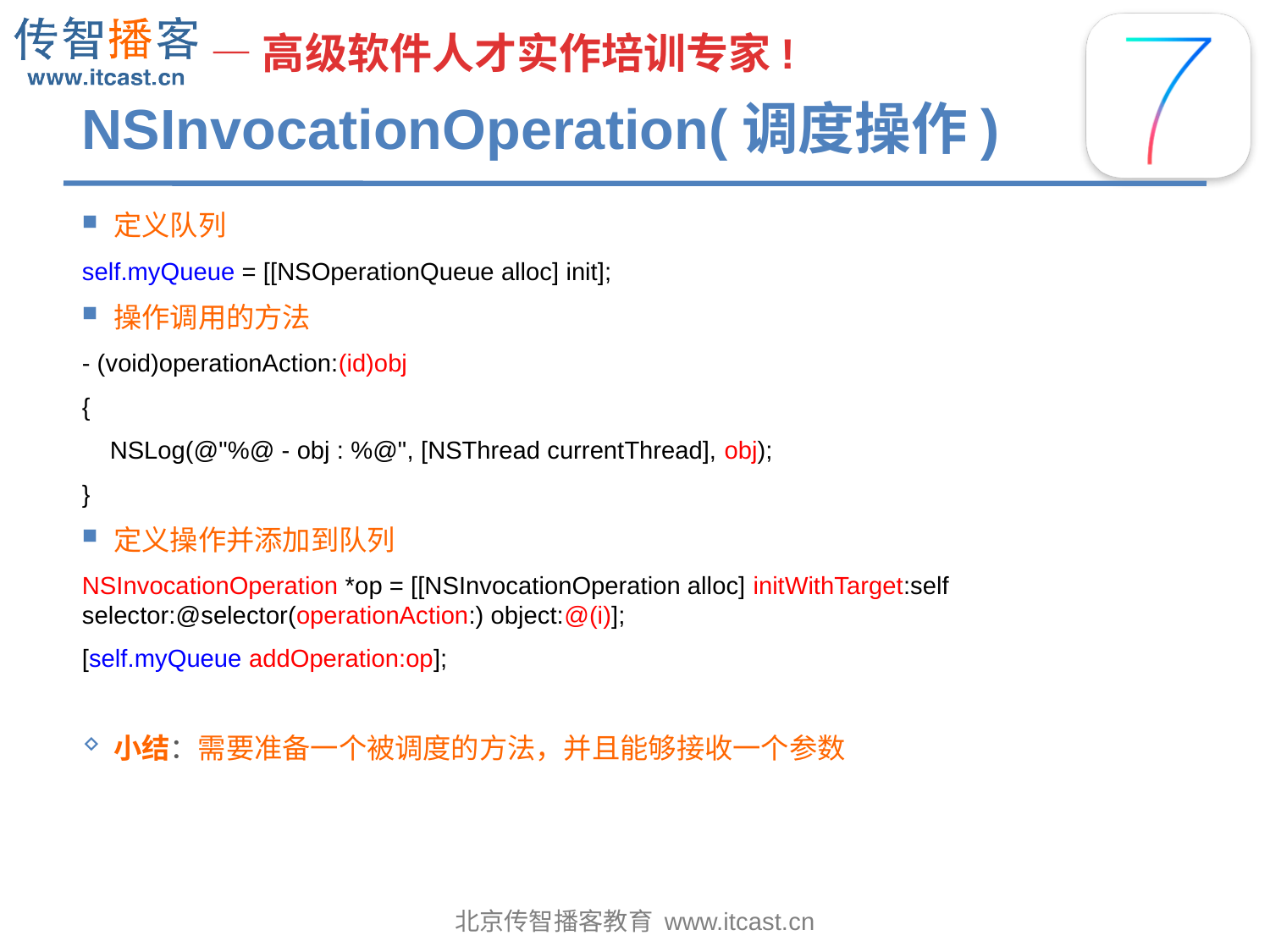

# NSInvocationOperation(调度操作)
定义队列
self.myQueue = [[NSOperationQueue alloc] init];
操作调用的方法
- (void)operationAction:(id)obj
{
    NSLog(@"%@ - obj : %@", [NSThread currentThread], obj);
}
定义操作并添加到队列
NSInvocationOperation *op = [[NSInvocationOperation alloc] initWithTarget:self selector:@selector(operationAction:) object:@(i)];
[self.myQueue addOperation:op];

小结：需要准备一个被调度的方法，并且能够接收一个参数